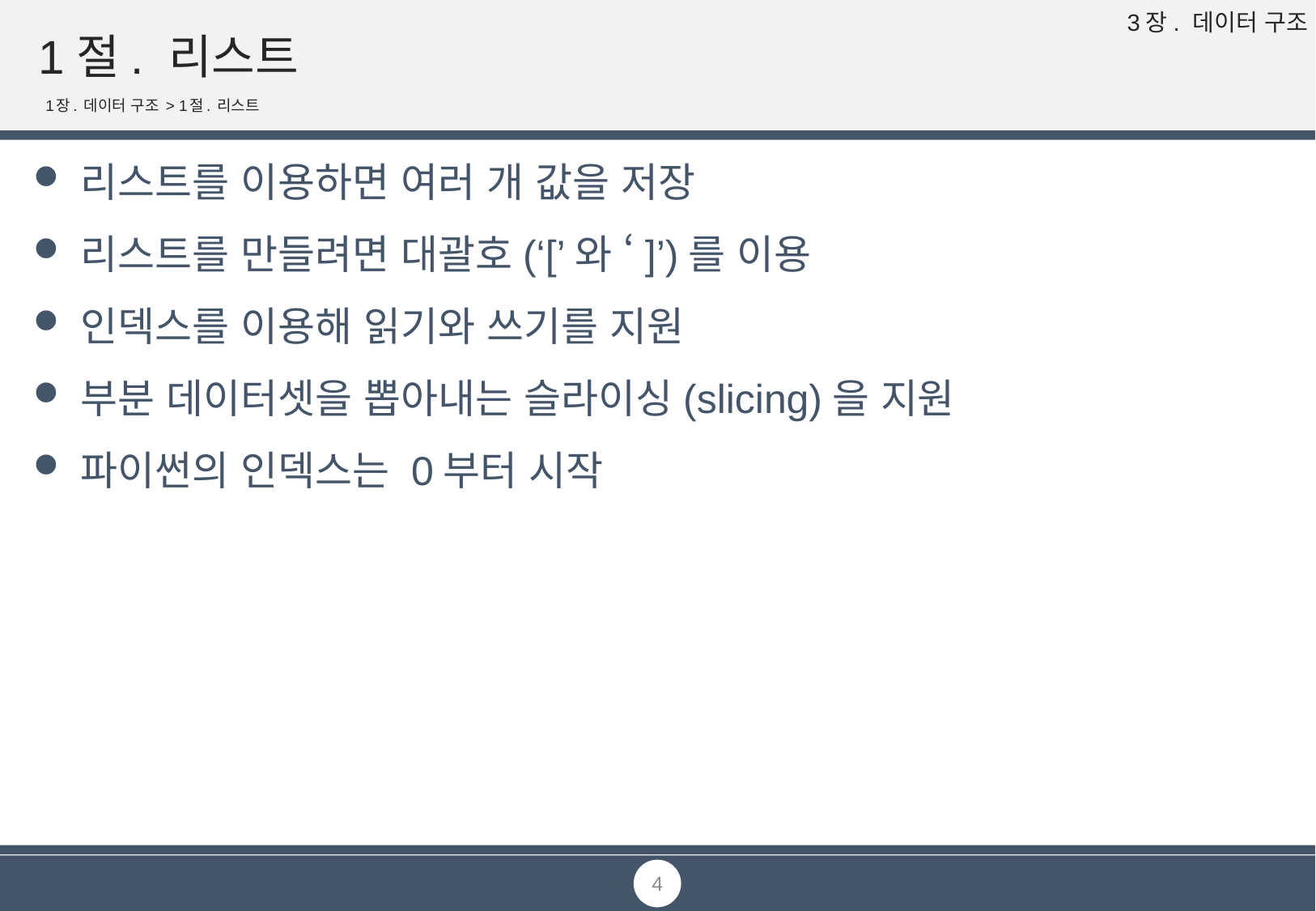

# 1절. 리스트
1장. 데이터 구조 > 1절. 리스트
리스트를 이용하면 여러 개 값을 저장
리스트를 만들려면 대괄호(‘[’와 ‘]’)를 이용
인덱스를 이용해 읽기와 쓰기를 지원
부분 데이터셋을 뽑아내는 슬라이싱(slicing)을 지원
파이썬의 인덱스는 0부터 시작

4